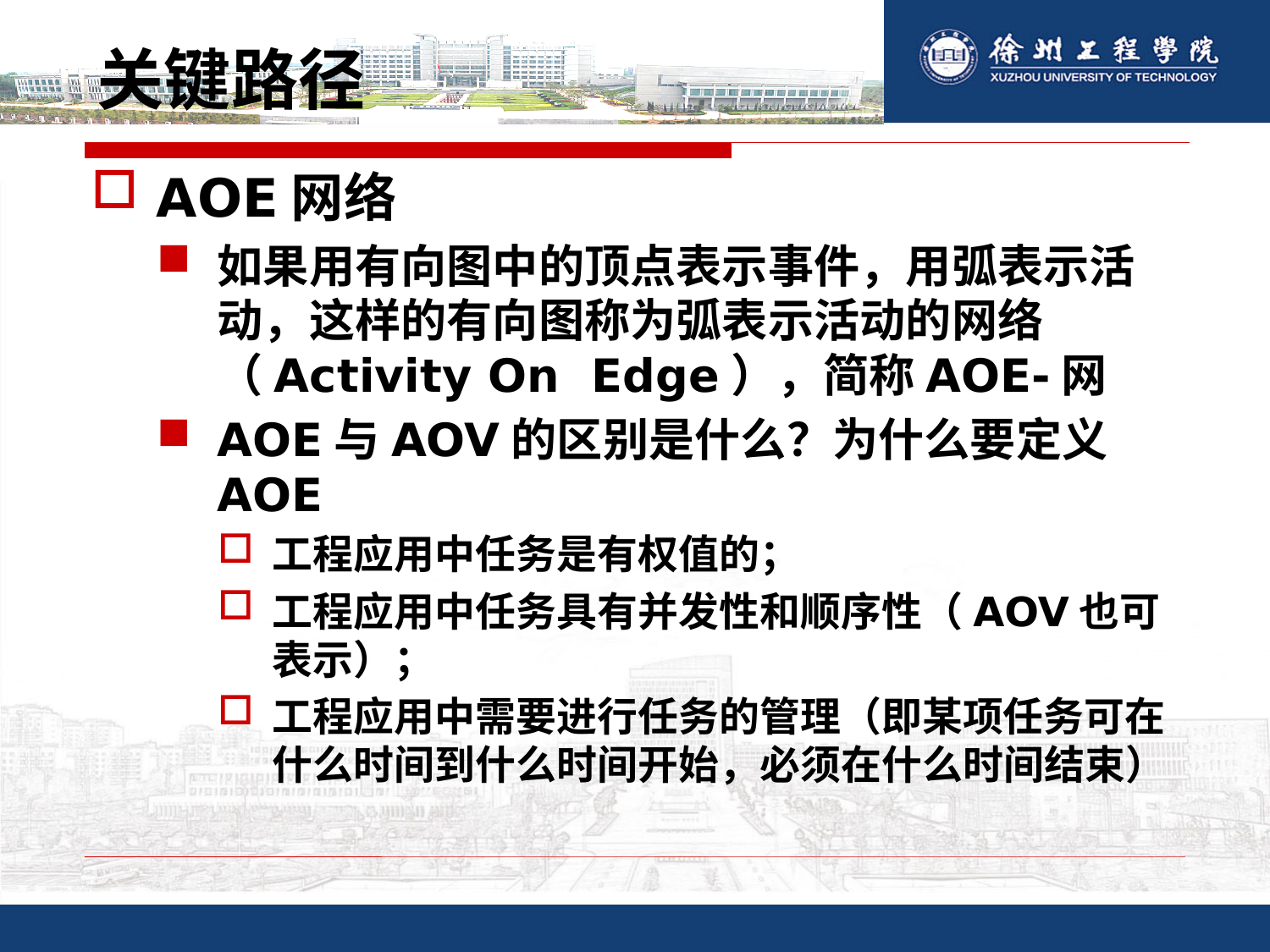

# 关键路径
AOE网络
如果用有向图中的顶点表示事件，用弧表示活动，这样的有向图称为弧表示活动的网络（Activity On  Edge），简称AOE-网
AOE与AOV的区别是什么？为什么要定义AOE
工程应用中任务是有权值的；
工程应用中任务具有并发性和顺序性（AOV也可表示）；
工程应用中需要进行任务的管理（即某项任务可在什么时间到什么时间开始，必须在什么时间结束）